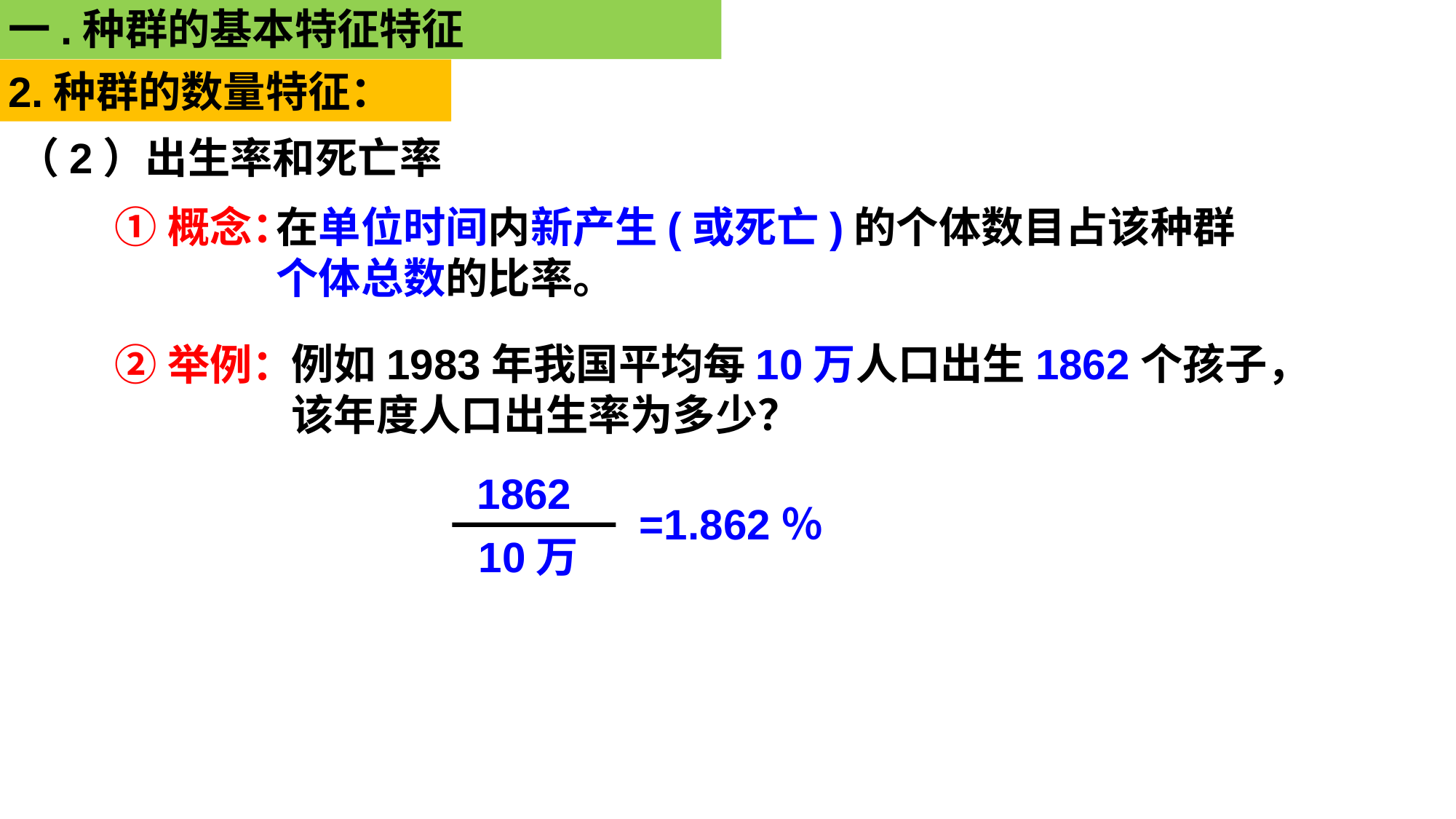

一.种群的基本特征特征
2.种群的数量特征：
（2）出生率和死亡率
①概念：
在单位时间内新产生(或死亡)的个体数目占该种群个体总数的比率。
例如1983年我国平均每10万人口出生1862个孩子，该年度人口出生率为多少？
②举例：
1862
=1.862％

10万